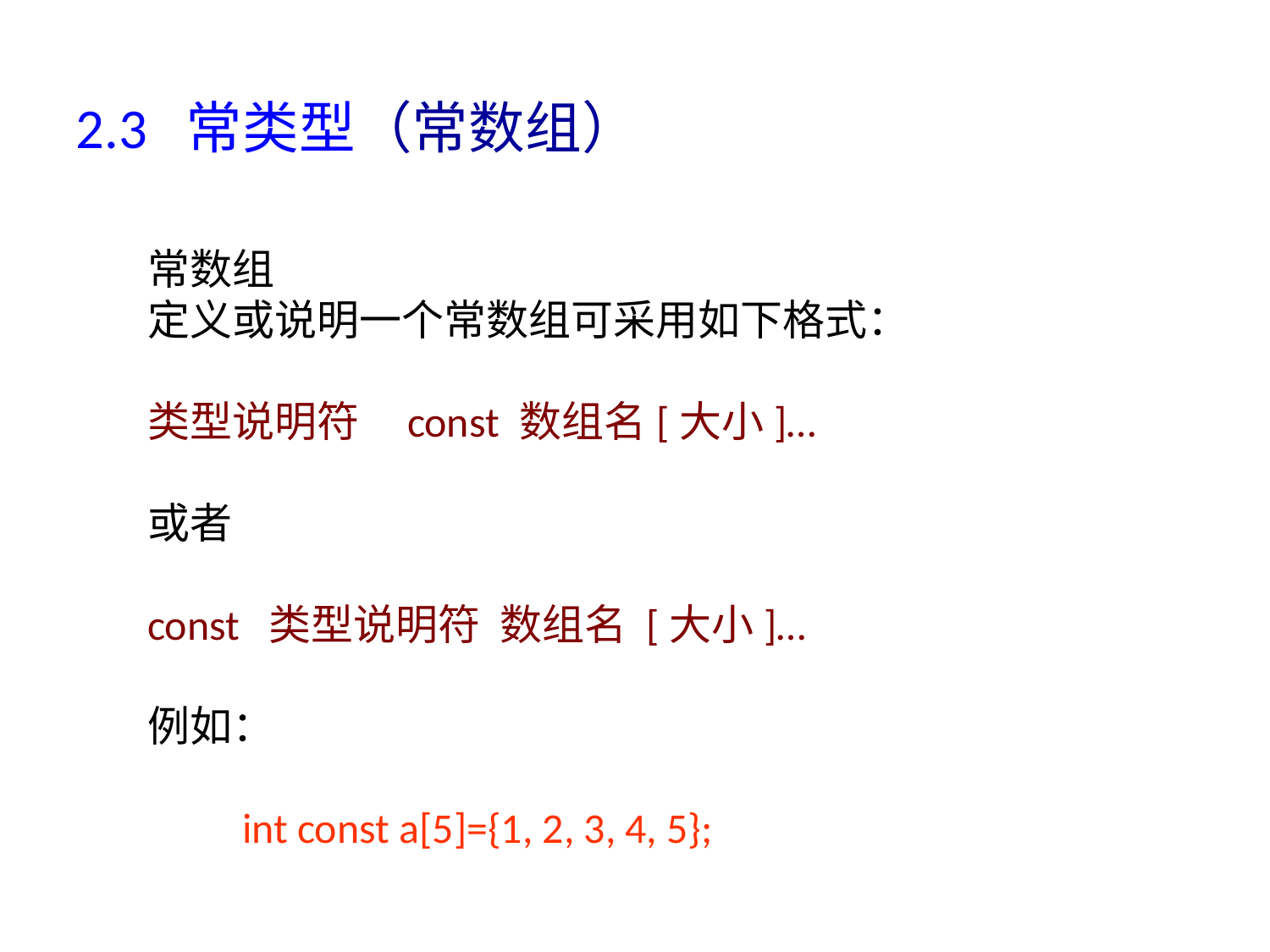

2.3  常类型（常数组）
常数组
定义或说明一个常数组可采用如下格式：
类型说明符    const 数组名[大小]…
或者
const  类型说明符  数组名 [大小]…
例如：
　　int const a[5]={1, 2, 3, 4, 5};